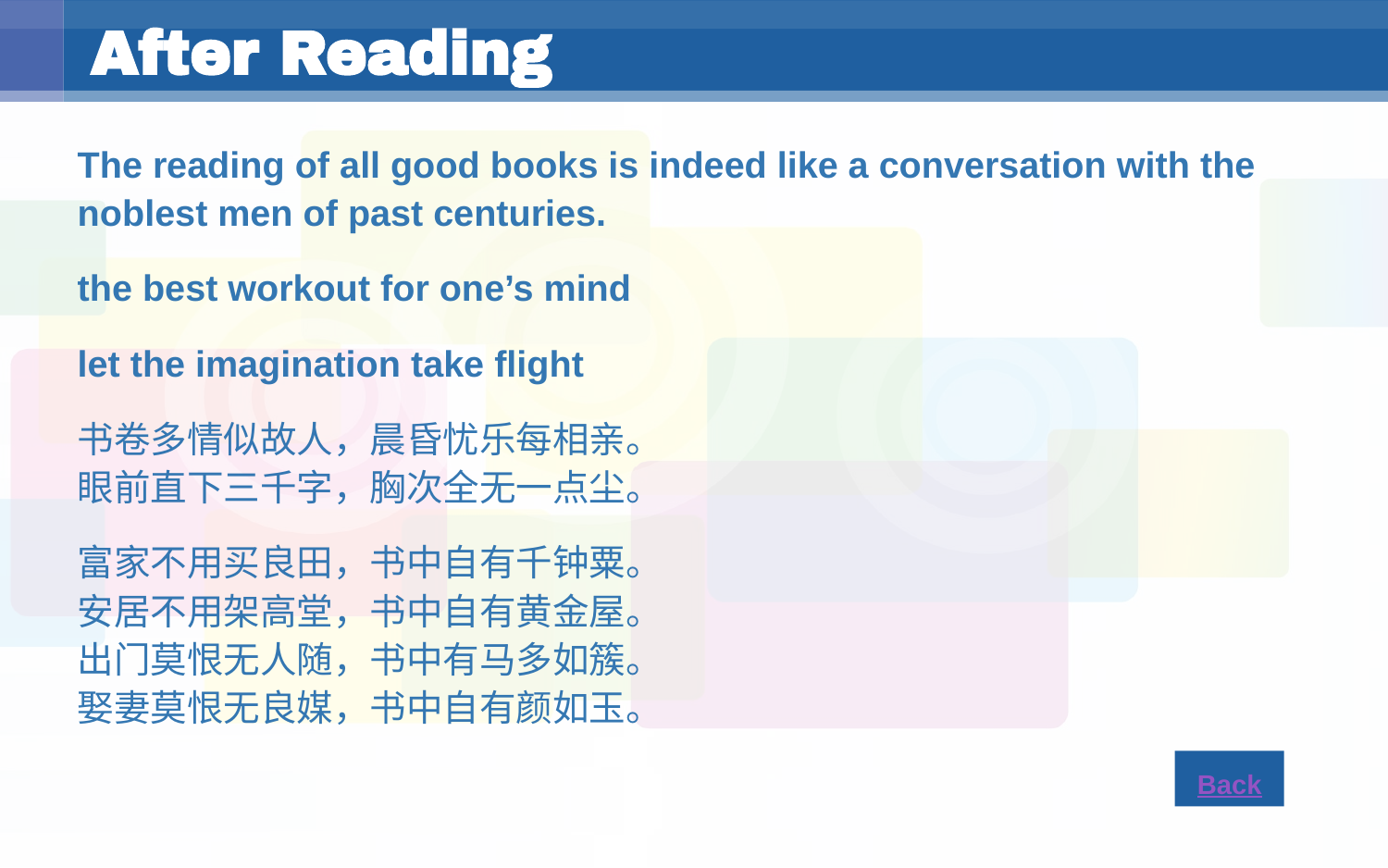

# After Reading
The reading of all good books is indeed like a conversation with the noblest men of past centuries.
the best workout for one’s mind
let the imagination take flight
书卷多情似故人，晨昏忧乐每相亲。
眼前直下三千字，胸次全无一点尘。
富家不用买良田，书中自有千钟粟。
安居不用架高堂，书中自有黄金屋。
出门莫恨无人随，书中有马多如簇。
娶妻莫恨无良媒，书中自有颜如玉。

Back